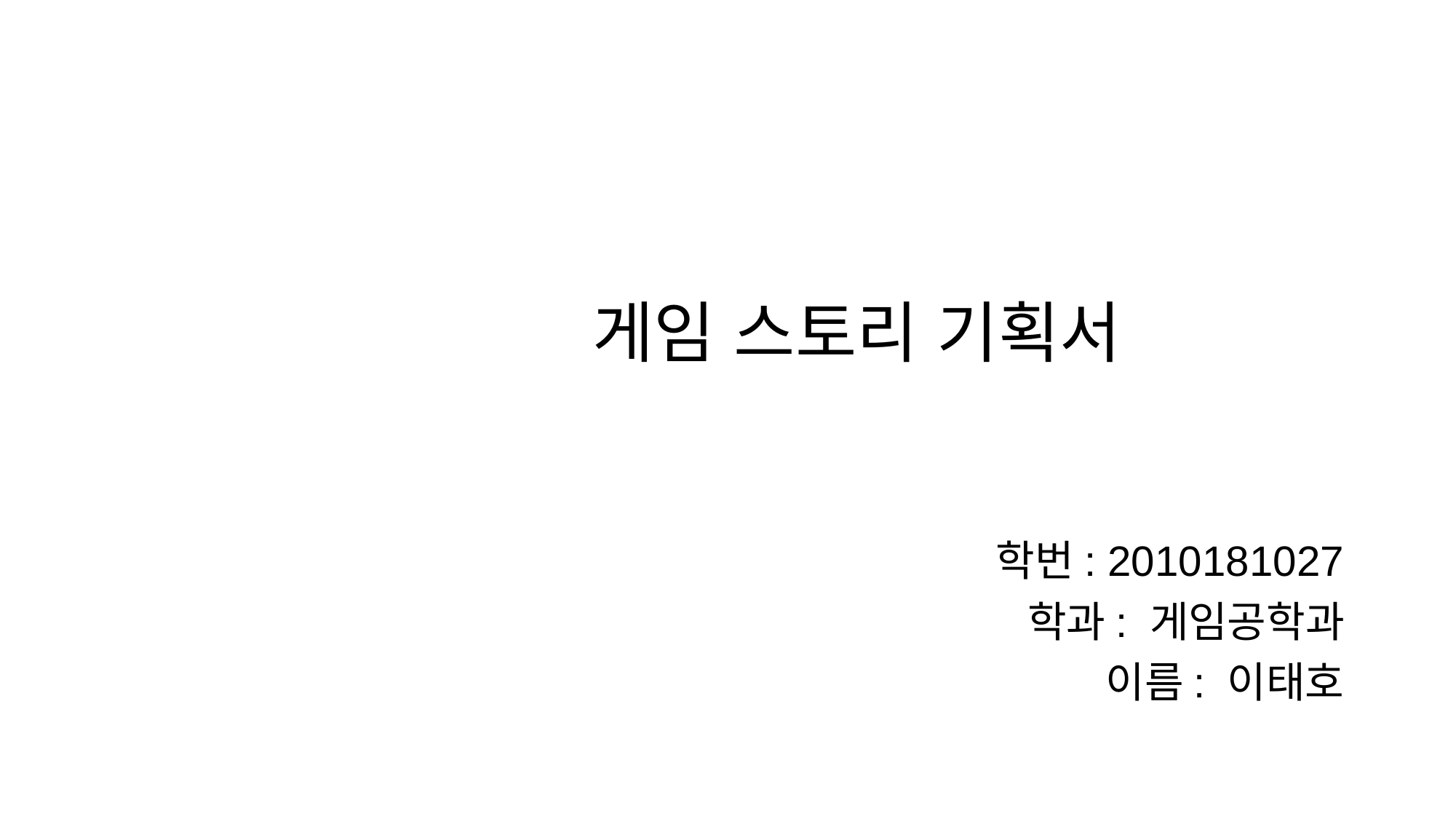

# 게임 스토리 기획서
학번: 2010181027
학과: 게임공학과
이름: 이태호